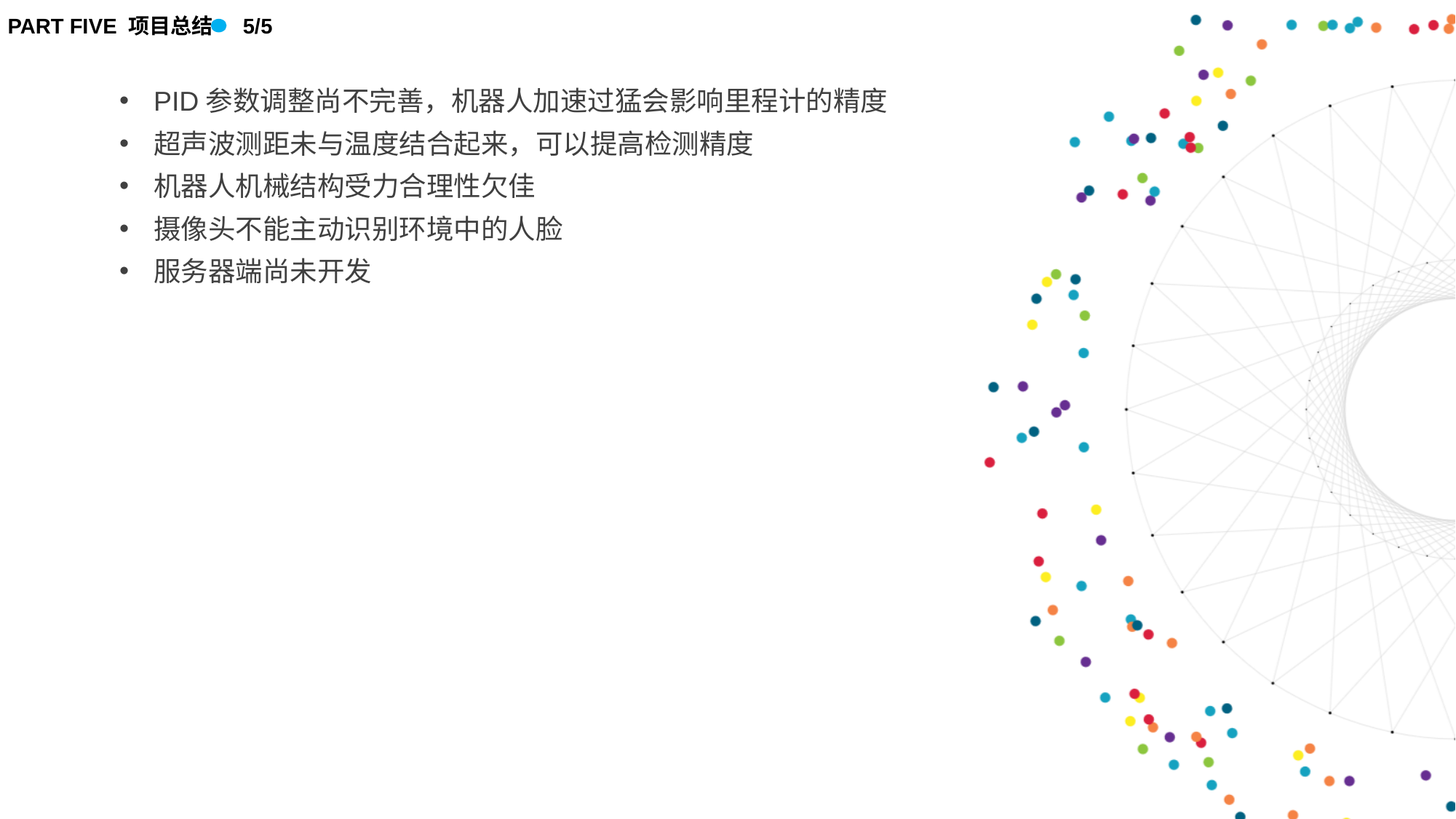

PART FIVE 项目总结     5/5

PID参数调整尚不完善，机器人加速过猛会影响里程计的精度
超声波测距未与温度结合起来，可以提高检测精度
机器人机械结构受力合理性欠佳
摄像头不能主动识别环境中的人脸
服务器端尚未开发